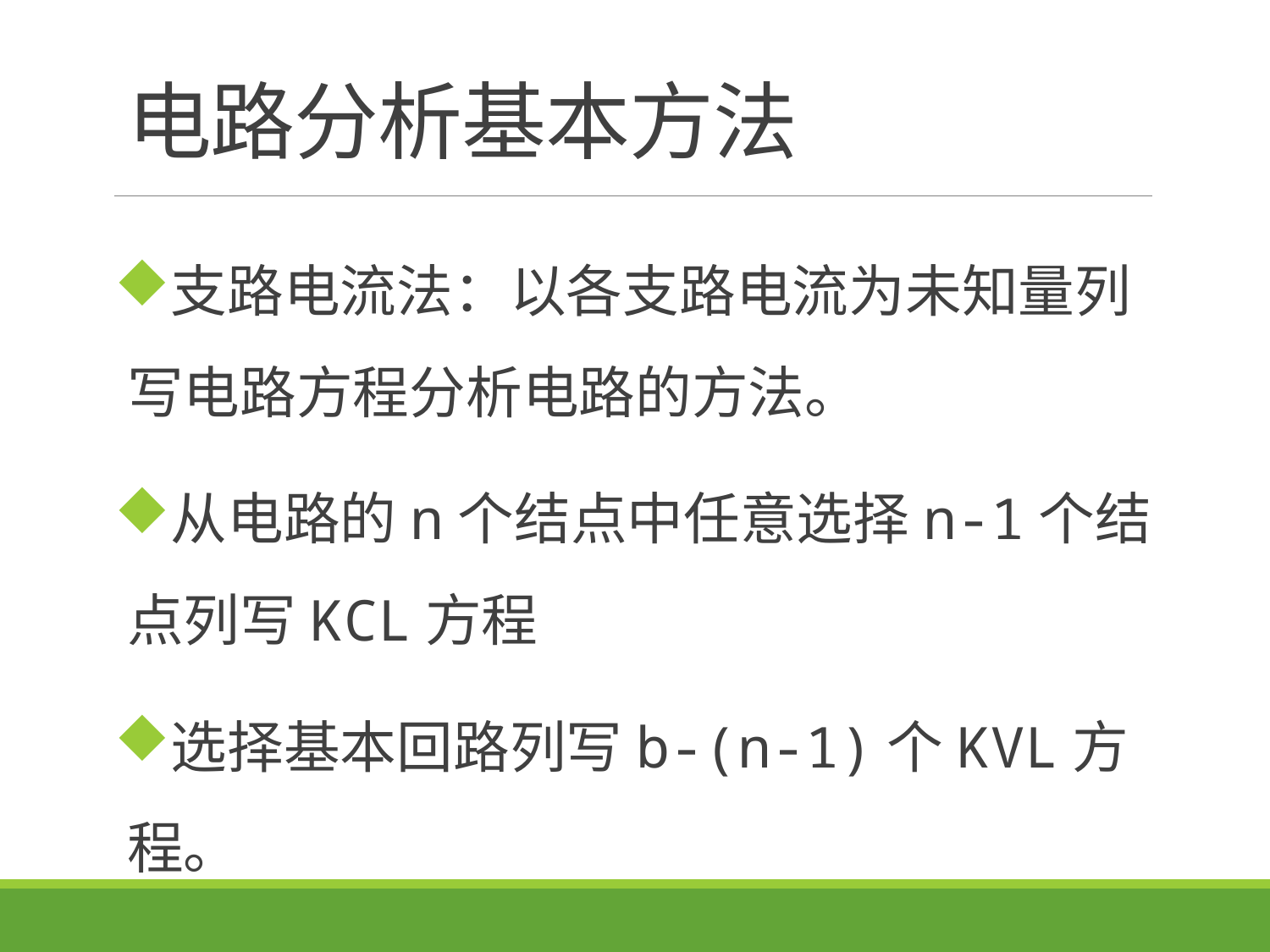

# 电路分析基本方法
支路电流法：以各支路电流为未知量列写电路方程分析电路的方法。
从电路的n个结点中任意选择n-1个结点列写KCL方程
选择基本回路列写b-(n-1)个KVL方程。